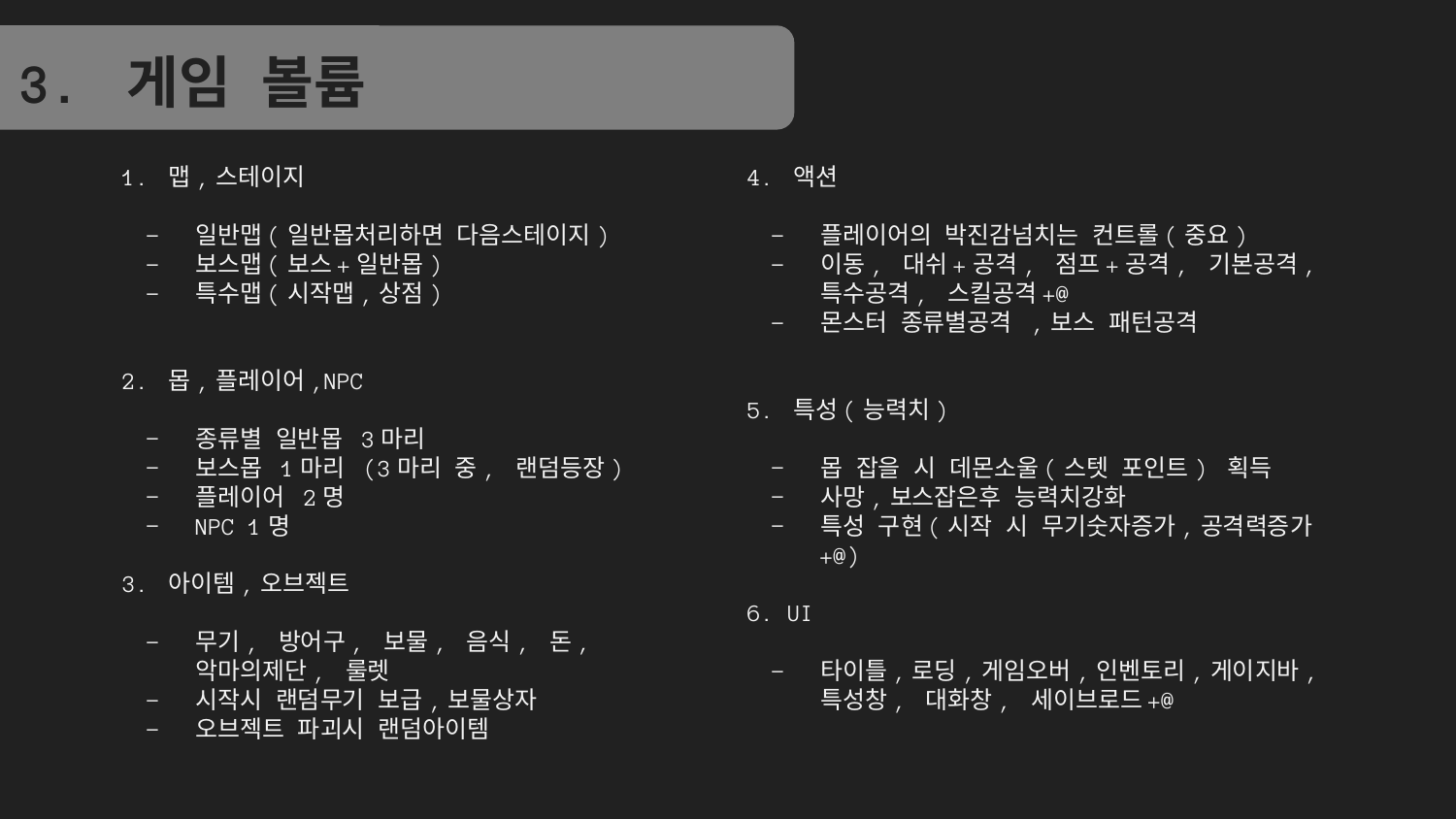

3. 게임 볼륨
1. 맵,스테이지
일반맵(일반몹처리하면 다음스테이지)
보스맵(보스+일반몹)
특수맵(시작맵,상점)

2. 몹,플레이어,NPC
종류별 일반몹 3마리
보스몹 1마리 (3마리 중, 랜덤등장)
플레이어 2명
NPC 1명

3. 아이템,오브젝트
무기, 방어구, 보물, 음식, 돈,
악마의제단, 룰렛
시작시 랜덤무기 보급,보물상자
오브젝트 파괴시 랜덤아이템

4. 액션
플레이어의 박진감넘치는 컨트롤(중요)
이동, 대쉬+공격, 점프+공격, 기본공격,
특수공격, 스킬공격+@
몬스터 종류별공격 ,보스 패턴공격

5. 특성(능력치)
몹 잡을 시 데몬소울(스텟 포인트) 획득
사망,보스잡은후 능력치강화
특성 구현(시작 시 무기숫자증가,공격력증가+@)

6. UI
타이틀,로딩,게임오버,인벤토리,게이지바, 특성창, 대화창, 세이브로드+@